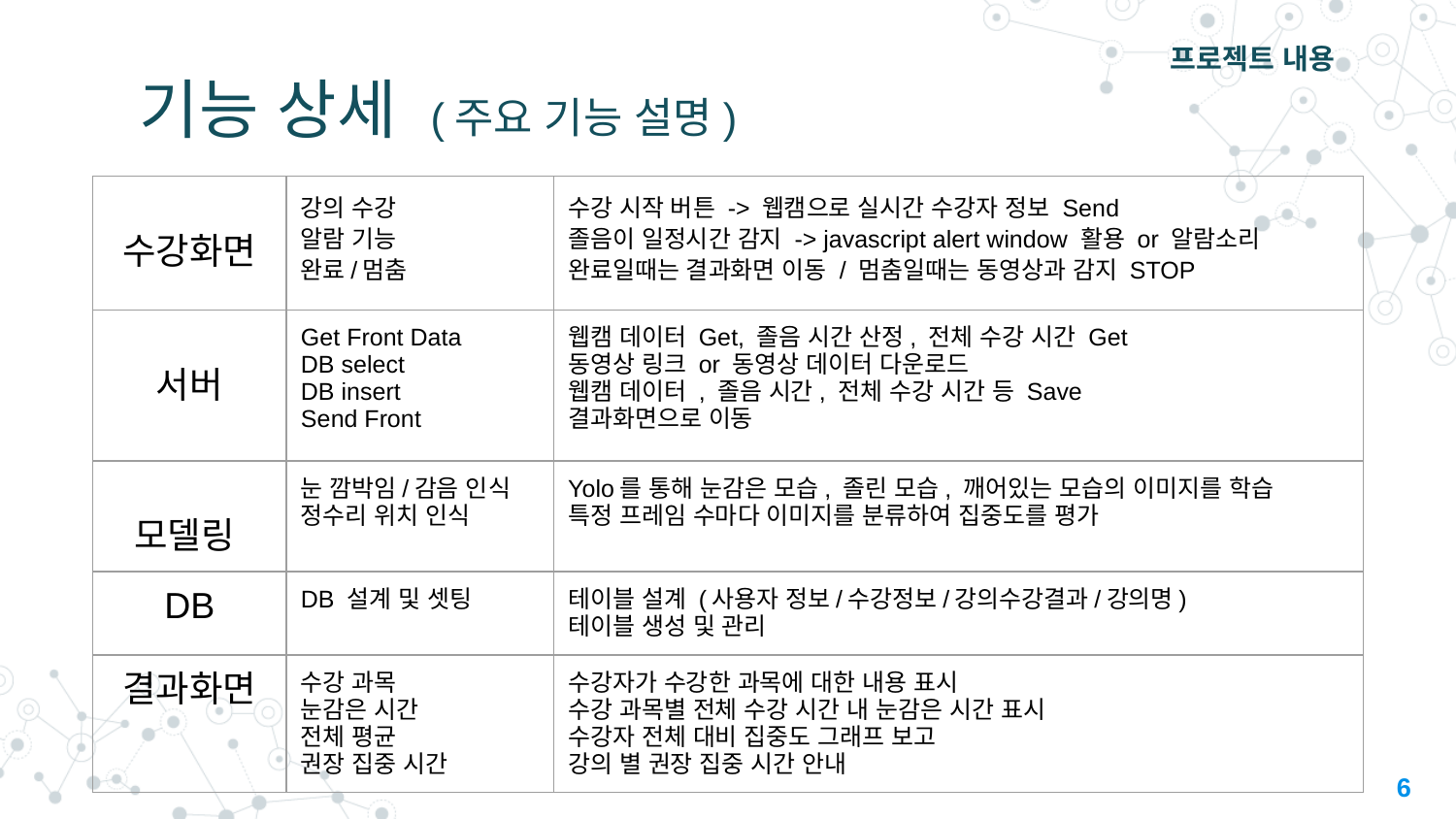

프로젝트 내용
# 기능 상세 (주요 기능 설명)
| 수강화면 | 강의 수강 알람 기능 완료/멈춤 | 수강 시작 버튼 -> 웹캠으로 실시간 수강자 정보 Send 졸음이 일정시간 감지 -> javascript alert window 활용 or 알람소리 완료일때는 결과화면 이동 / 멈춤일때는 동영상과 감지 STOP |
| --- | --- | --- |
| 서버 | Get Front Data DB select DB insert Send Front | 웹캠 데이터 Get, 졸음 시간 산정, 전체 수강 시간 Get 동영상 링크 or 동영상 데이터 다운로드 웹캠 데이터 , 졸음 시간, 전체 수강 시간 등 Save 결과화면으로 이동 |
| 모델링 | 눈 깜박임/감음 인식 정수리 위치 인식 | Yolo를 통해 눈감은 모습, 졸린 모습, 깨어있는 모습의 이미지를 학습 특정 프레임 수마다 이미지를 분류하여 집중도를 평가 |
| DB | DB 설계 및 셋팅 | 테이블 설계 (사용자 정보/수강정보/강의수강결과/강의명) 테이블 생성 및 관리 |
| 결과화면 | 수강 과목 눈감은 시간 전체 평균 권장 집중 시간 | 수강자가 수강한 과목에 대한 내용 표시 수강 과목별 전체 수강 시간 내 눈감은 시간 표시 수강자 전체 대비 집중도 그래프 보고 강의 별 권장 집중 시간 안내 |
6